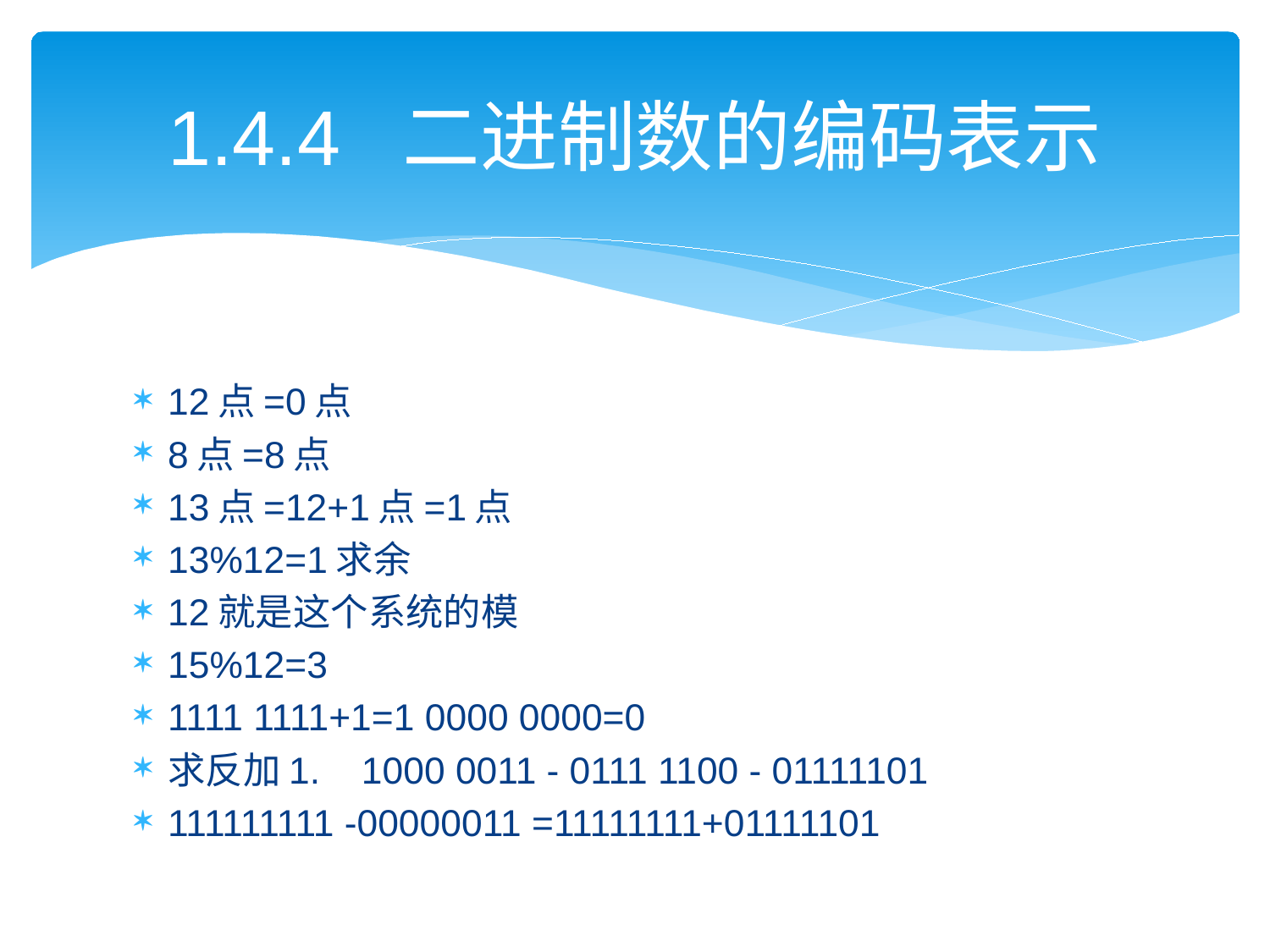

# 1.4.4  二进制数的编码表示
12点=0点
8点=8点
13点=12+1点=1点
13%12=1求余
12就是这个系统的模
15%12=3
1111 1111+1=1 0000 0000=0
求反加1.    1000 0011 - 0111 1100 - 01111101
111111111 -00000011 =11111111+01111101